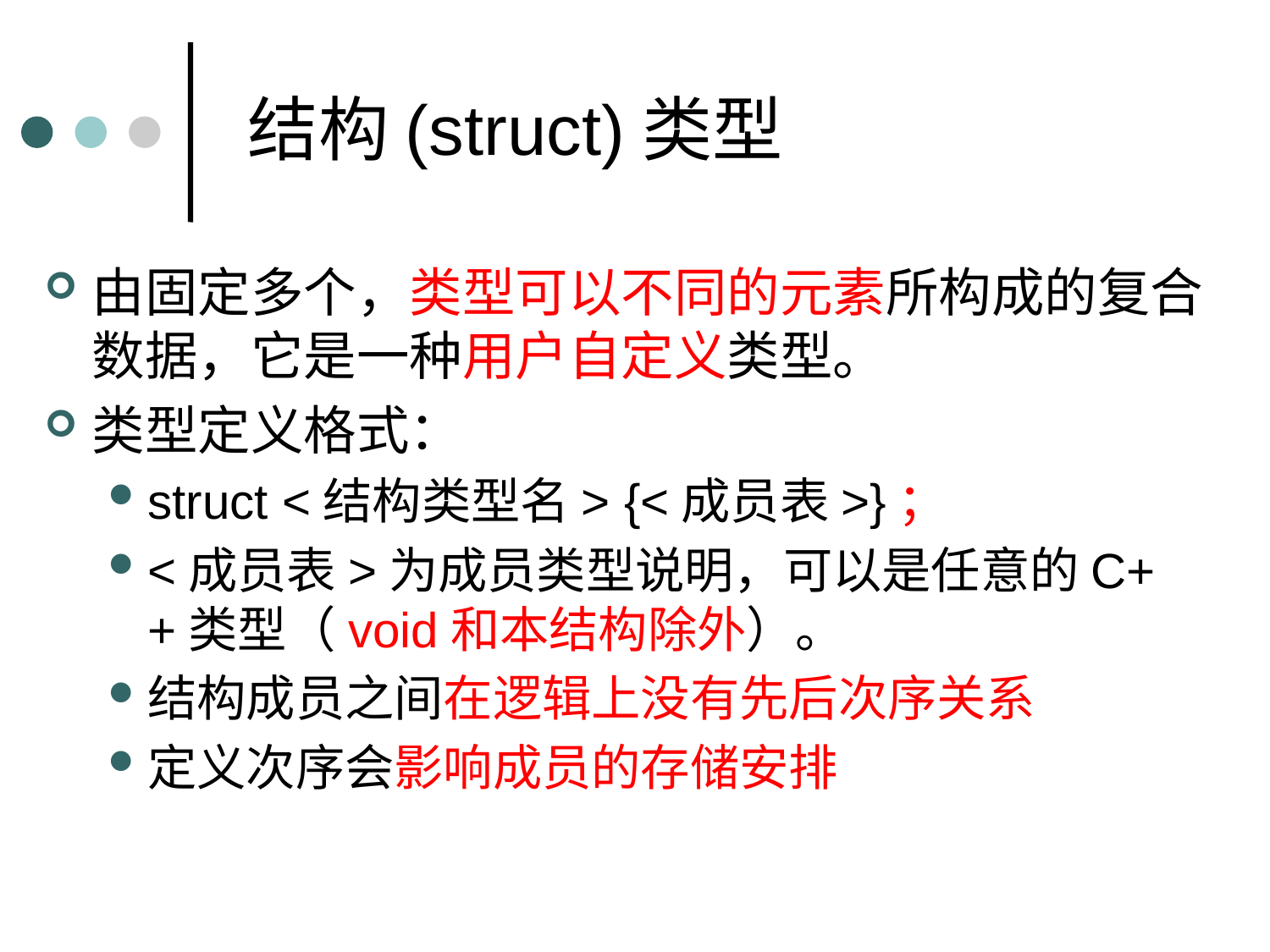

结构(struct)类型
由固定多个，类型可以不同的元素所构成的复合数据，它是一种用户自定义类型。
类型定义格式：
struct <结构类型名> {<成员表>}；
<成员表>为成员类型说明，可以是任意的C++类型（void和本结构除外）。
结构成员之间在逻辑上没有先后次序关系
定义次序会影响成员的存储安排